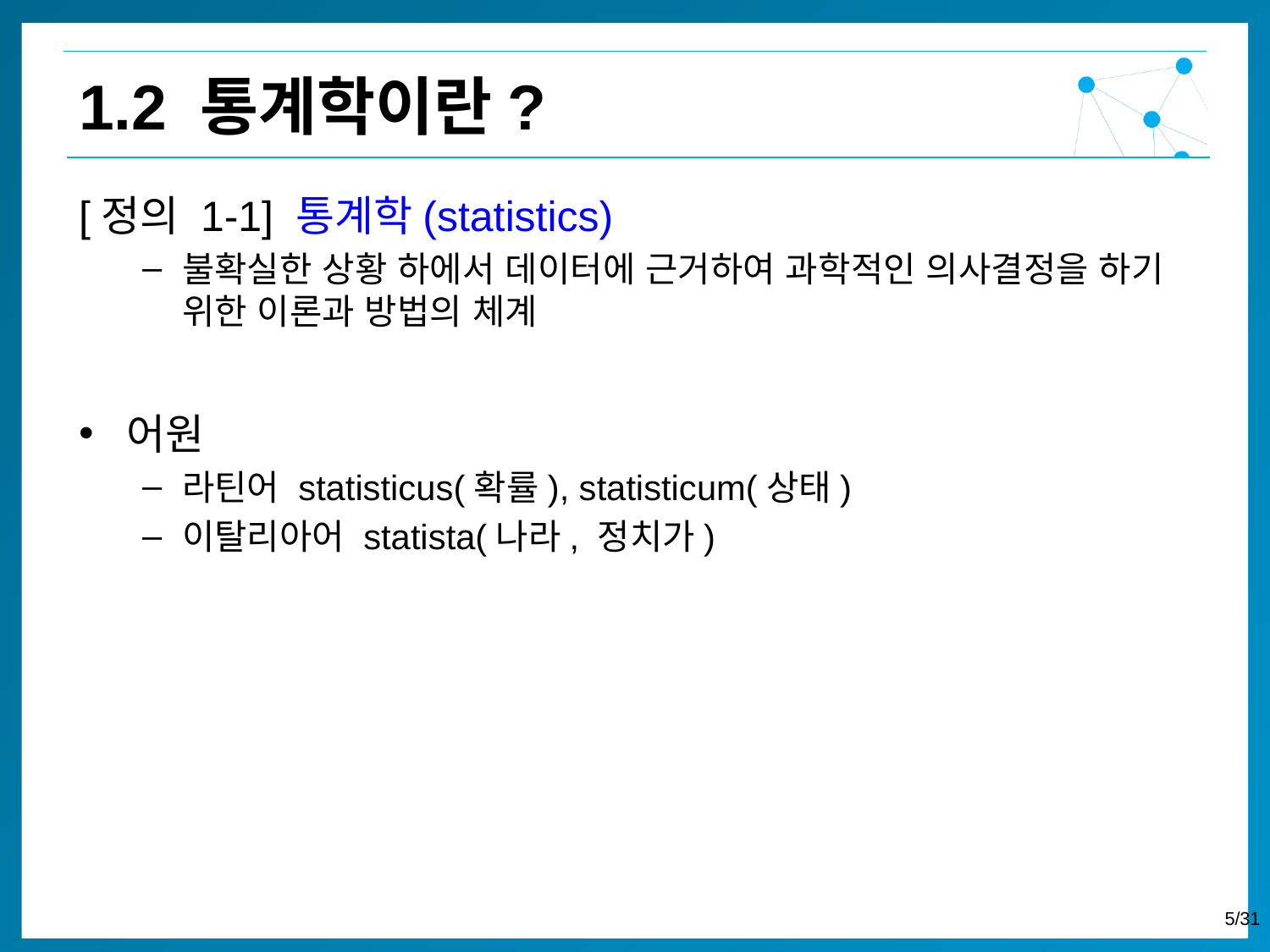

1.2 통계학이란?
[정의 1-1] 통계학(statistics)
불확실한 상황 하에서 데이터에 근거하여 과학적인 의사결정을 하기 위한 이론과 방법의 체계

어원
라틴어 statisticus(확률), statisticum(상태)
이탈리아어 statista(나라, 정치가)